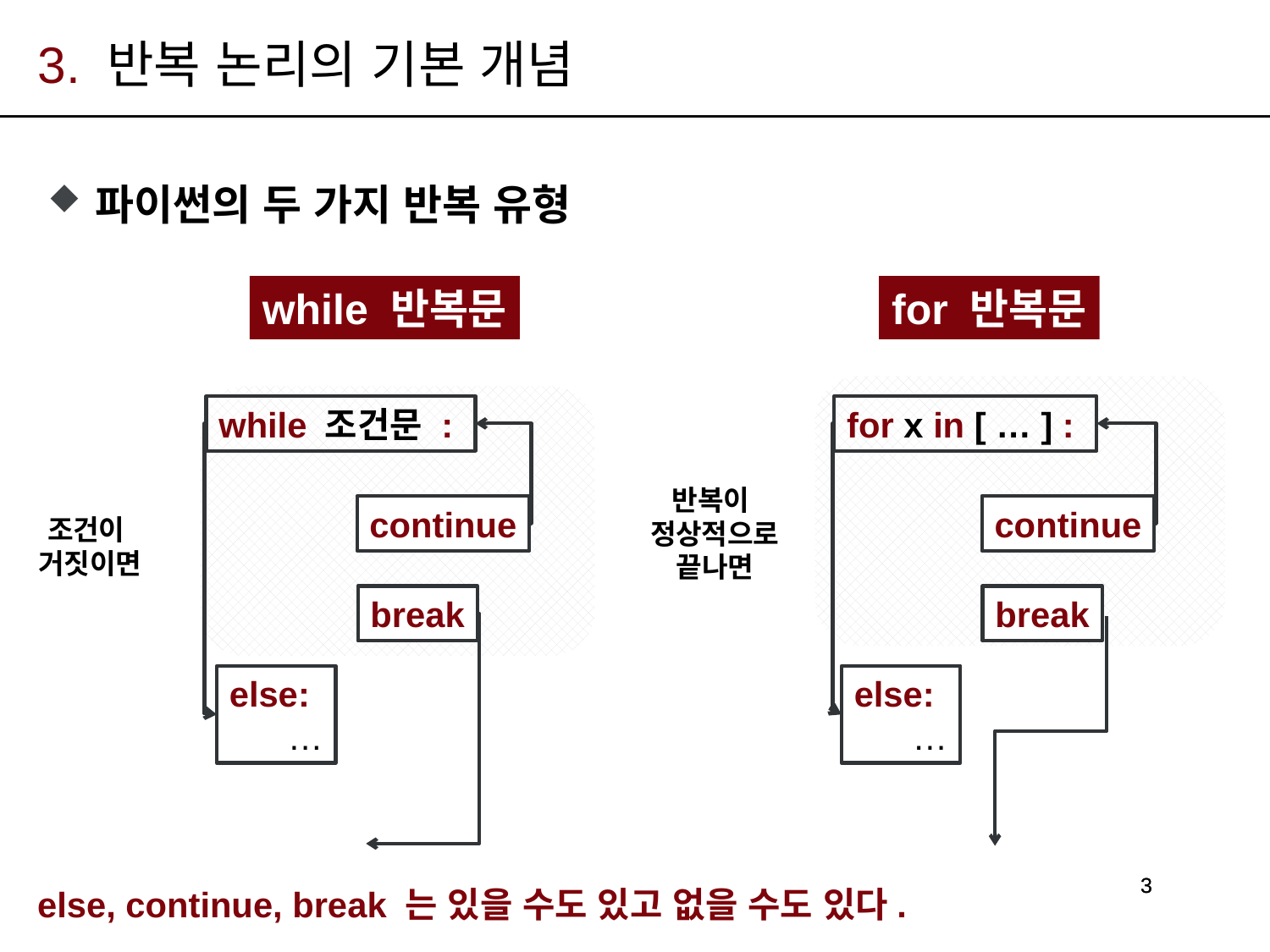

# 3. 반복 논리의 기본 개념
파이썬의 두 가지 반복 유형

while 반복문
for 반복문

while 조건문 :
for x in [ … ] :
반복이
정상적으로
끝나면
continue
continue
조건이
거짓이면
break
break
else:
      …
else:
      …
3
3
else, continue, break 는 있을 수도 있고 없을 수도 있다.